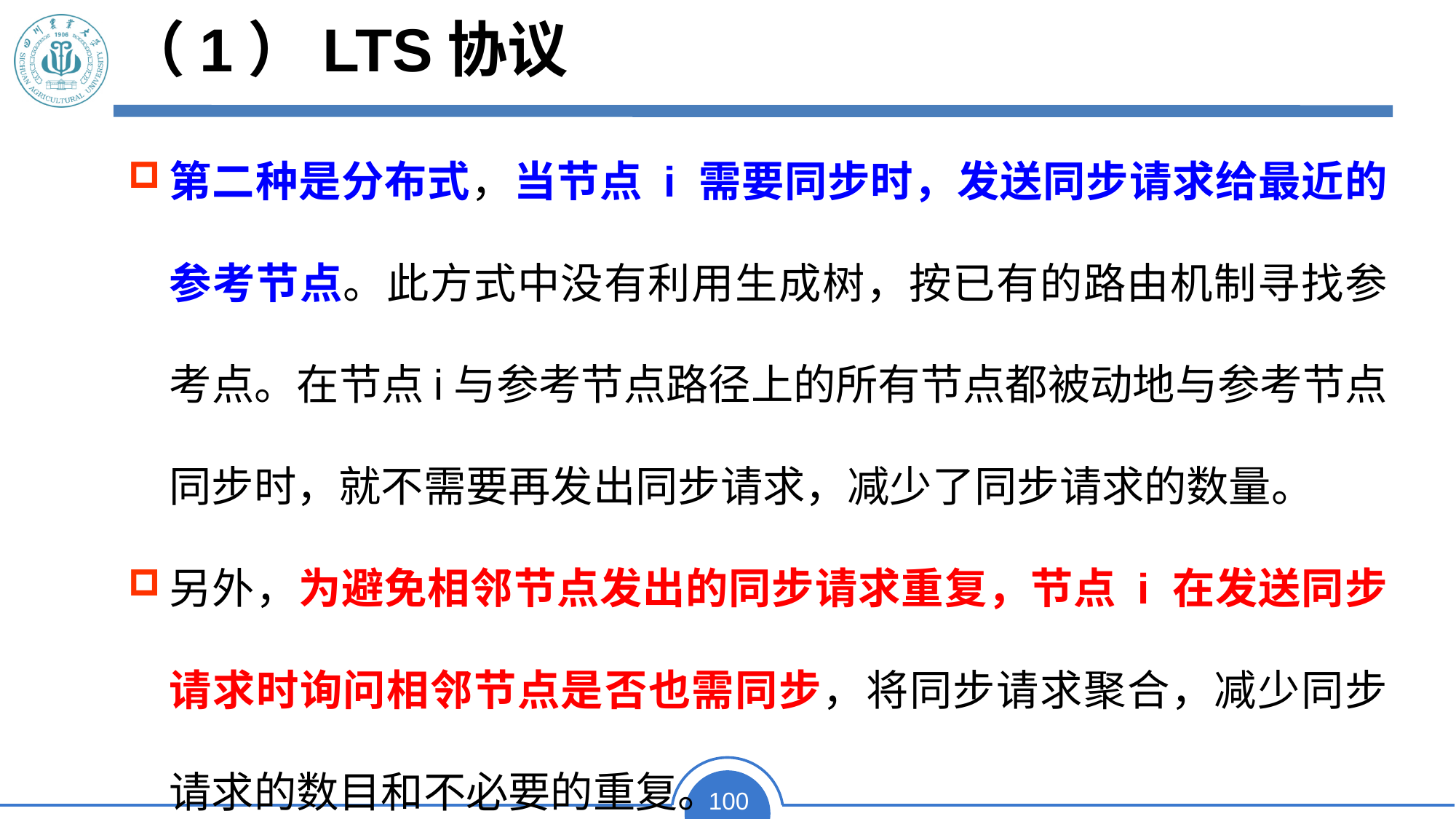

# （1）LTS协议
第二种是分布式，当节点 i 需要同步时，发送同步请求给最近的参考节点。此方式中没有利用生成树，按已有的路由机制寻找参考点。在节点i与参考节点路径上的所有节点都被动地与参考节点同步时，就不需要再发出同步请求，减少了同步请求的数量。
另外，为避免相邻节点发出的同步请求重复，节点 i 在发送同步请求时询问相邻节点是否也需同步，将同步请求聚合，减少同步请求的数目和不必要的重复。